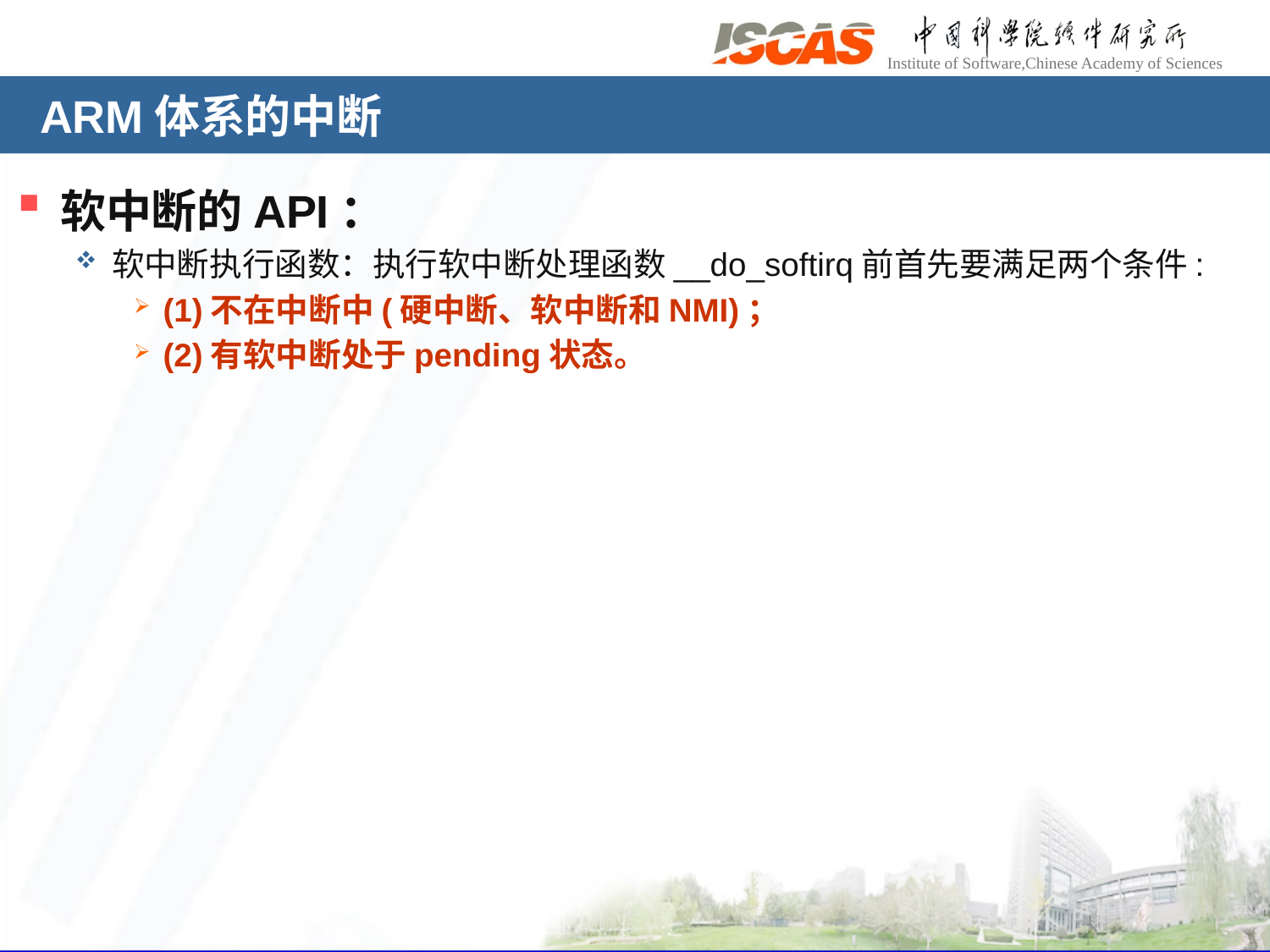

# ARM体系的中断
软中断的API：
软中断执行函数：执行软中断处理函数__do_softirq前首先要满足两个条件:
(1)不在中断中(硬中断、软中断和NMI)；
(2)有软中断处于pending状态。